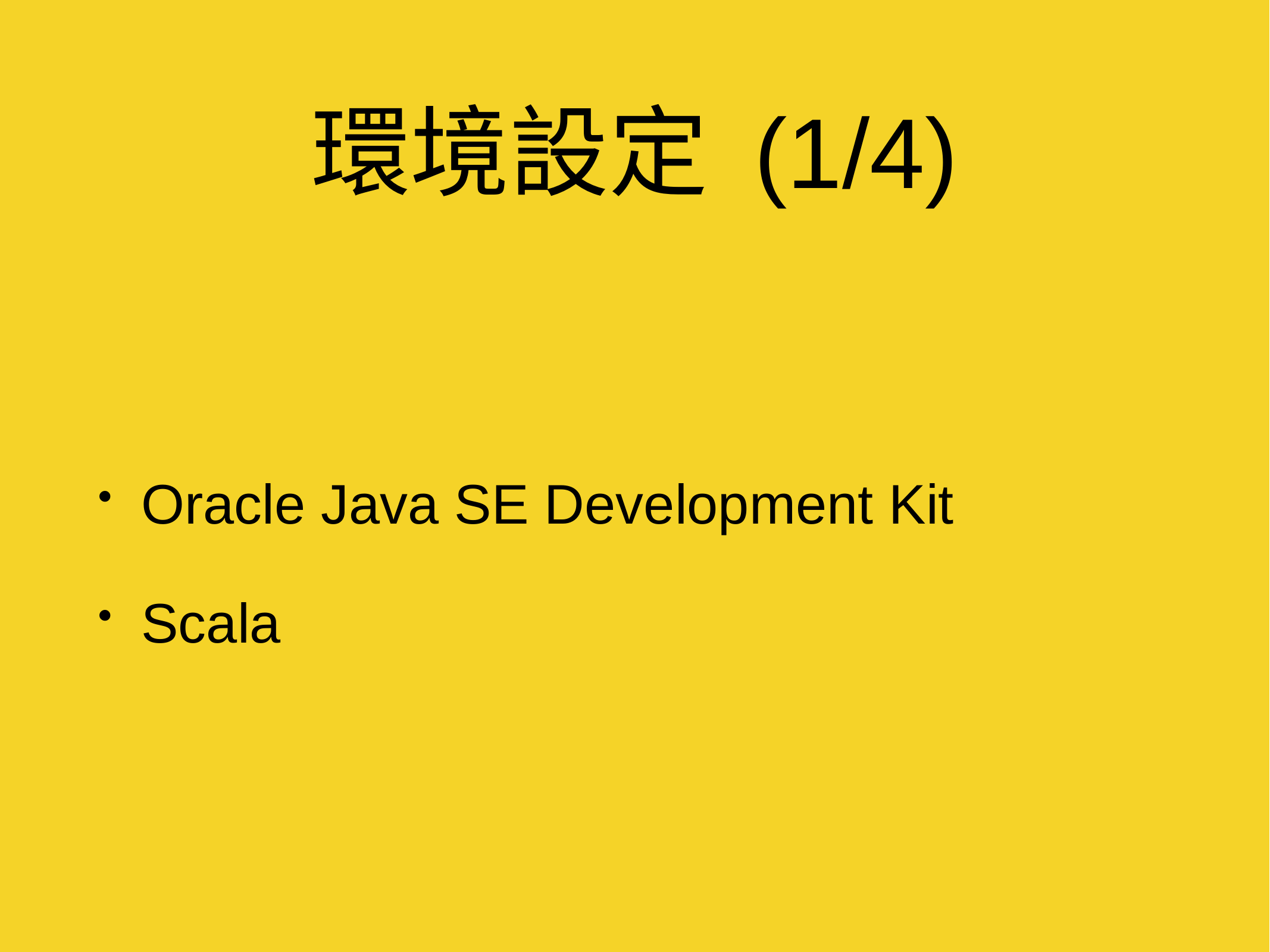

# 環境設定 (1/4)
Oracle Java SE Development Kit
Scala